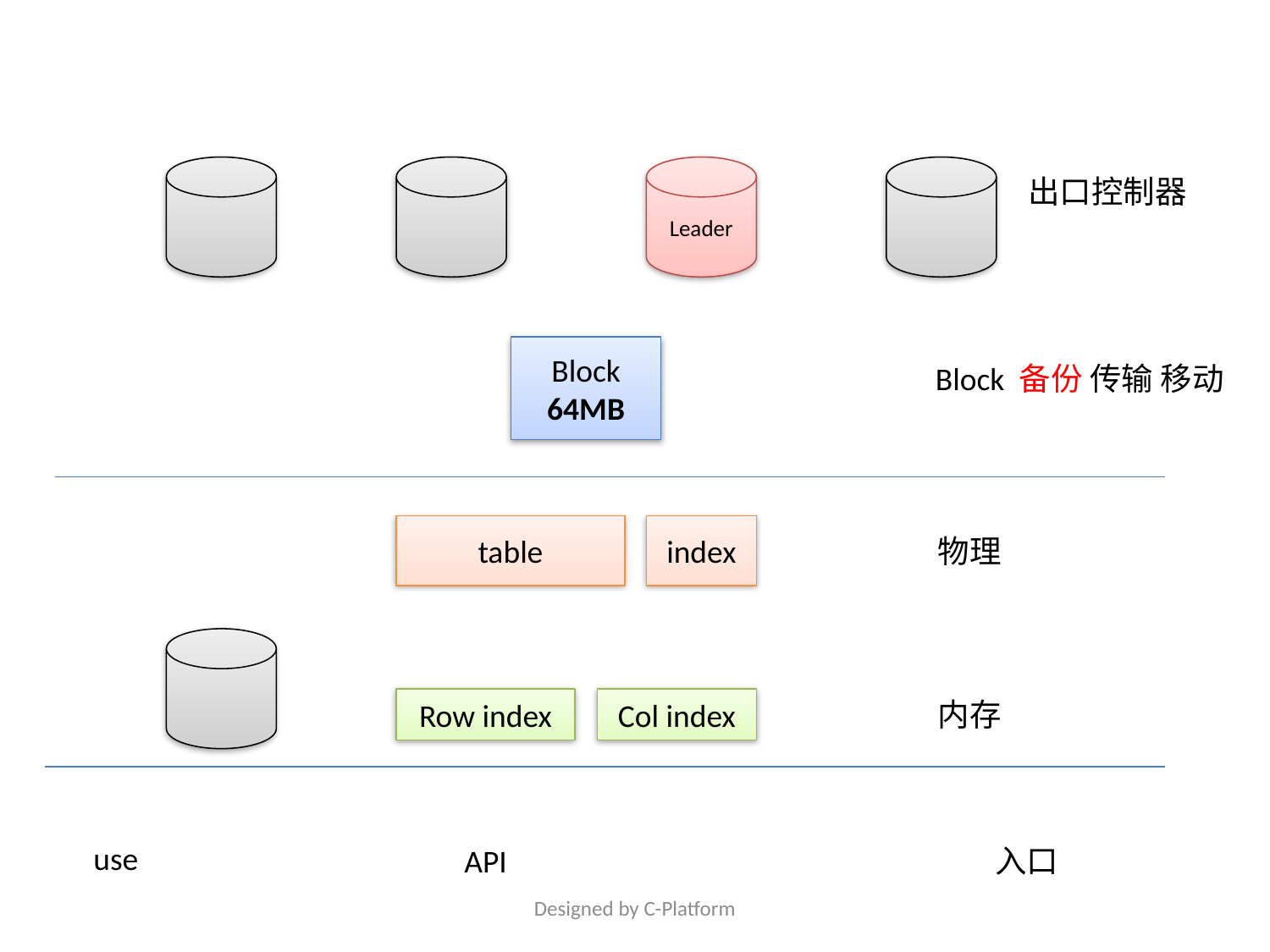

Leader

出口控制器
Block 64MB
Block 备份 传输 移动
table
index
物理

Row index
Col index
内存
use
API
入口
Designed by C-Platform